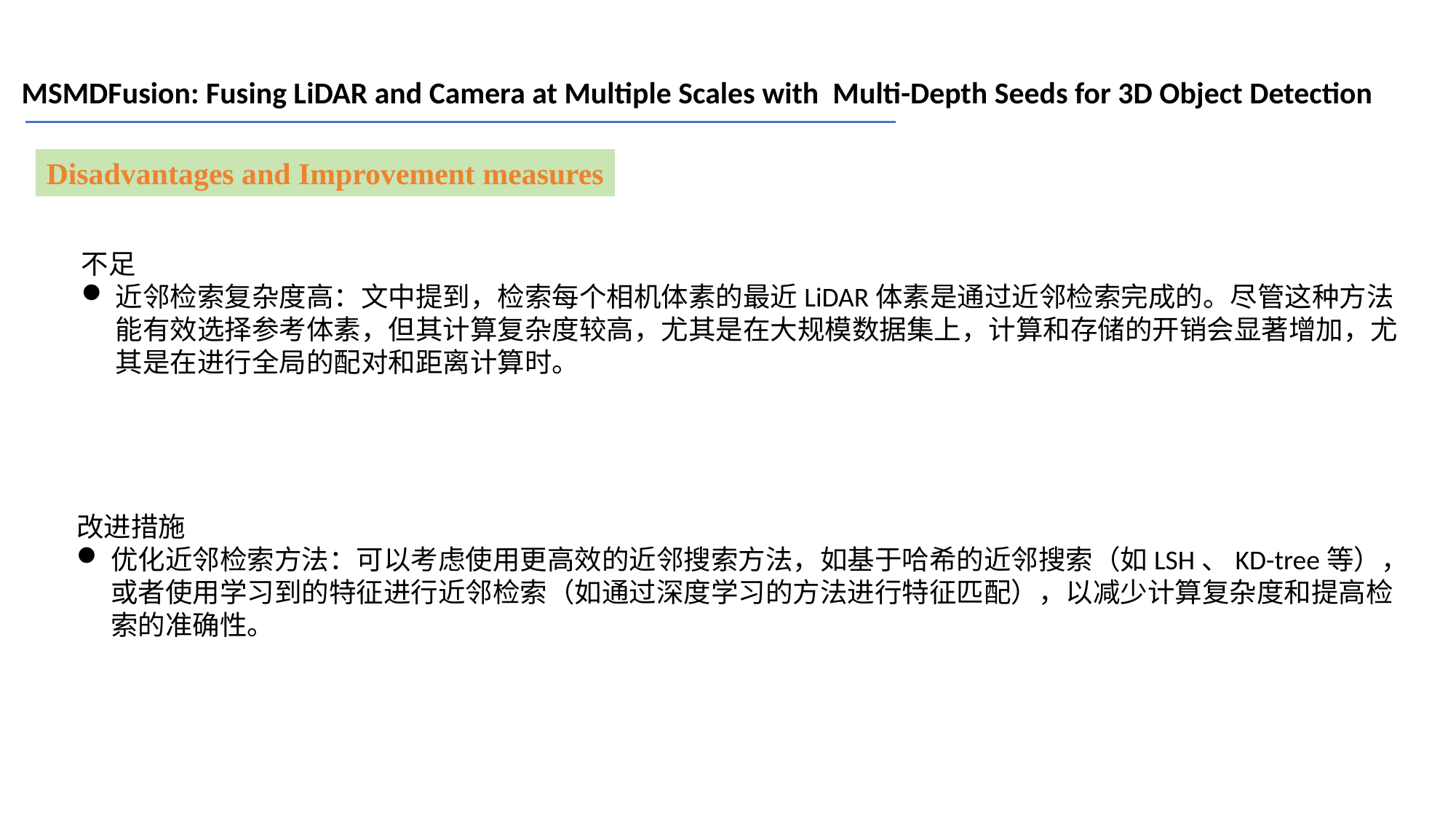

MSMDFusion: Fusing LiDAR and Camera at Multiple Scales with  Multi-Depth Seeds for 3D Object Detection
Disadvantages and Improvement measures
不足
近邻检索复杂度高：文中提到，检索每个相机体素的最近LiDAR体素是通过近邻检索完成的。尽管这种方法能有效选择参考体素，但其计算复杂度较高，尤其是在大规模数据集上，计算和存储的开销会显著增加，尤其是在进行全局的配对和距离计算时。

改进措施
优化近邻检索方法：可以考虑使用更高效的近邻搜索方法，如基于哈希的近邻搜索（如LSH、KD-tree等），或者使用学习到的特征进行近邻检索（如通过深度学习的方法进行特征匹配），以减少计算复杂度和提高检索的准确性。